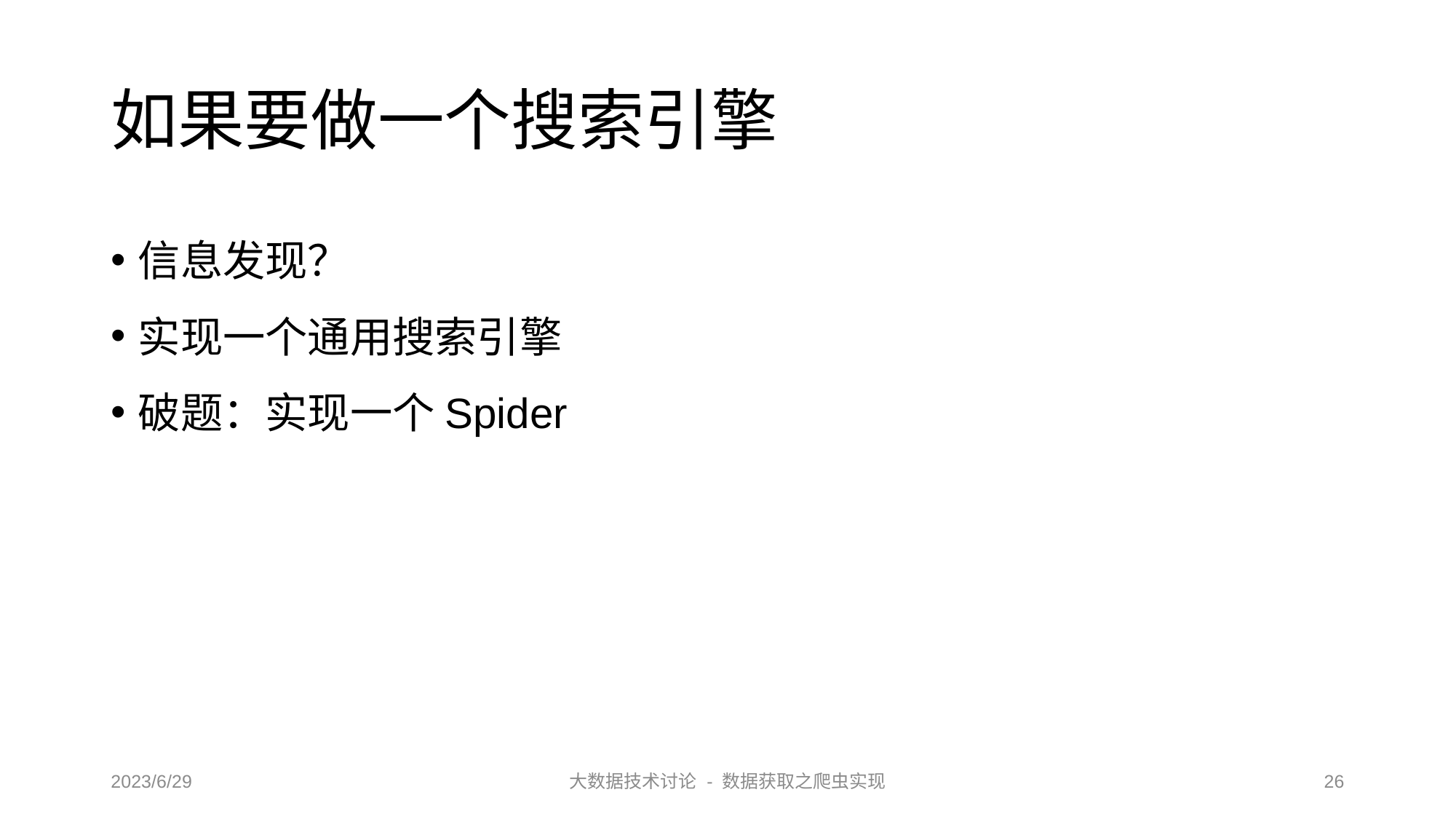

# 如果要做一个搜索引擎
信息发现？
实现一个通用搜索引擎
破题：实现一个Spider

2023/6/29
大数据技术讨论 - 数据获取之爬虫实现
26